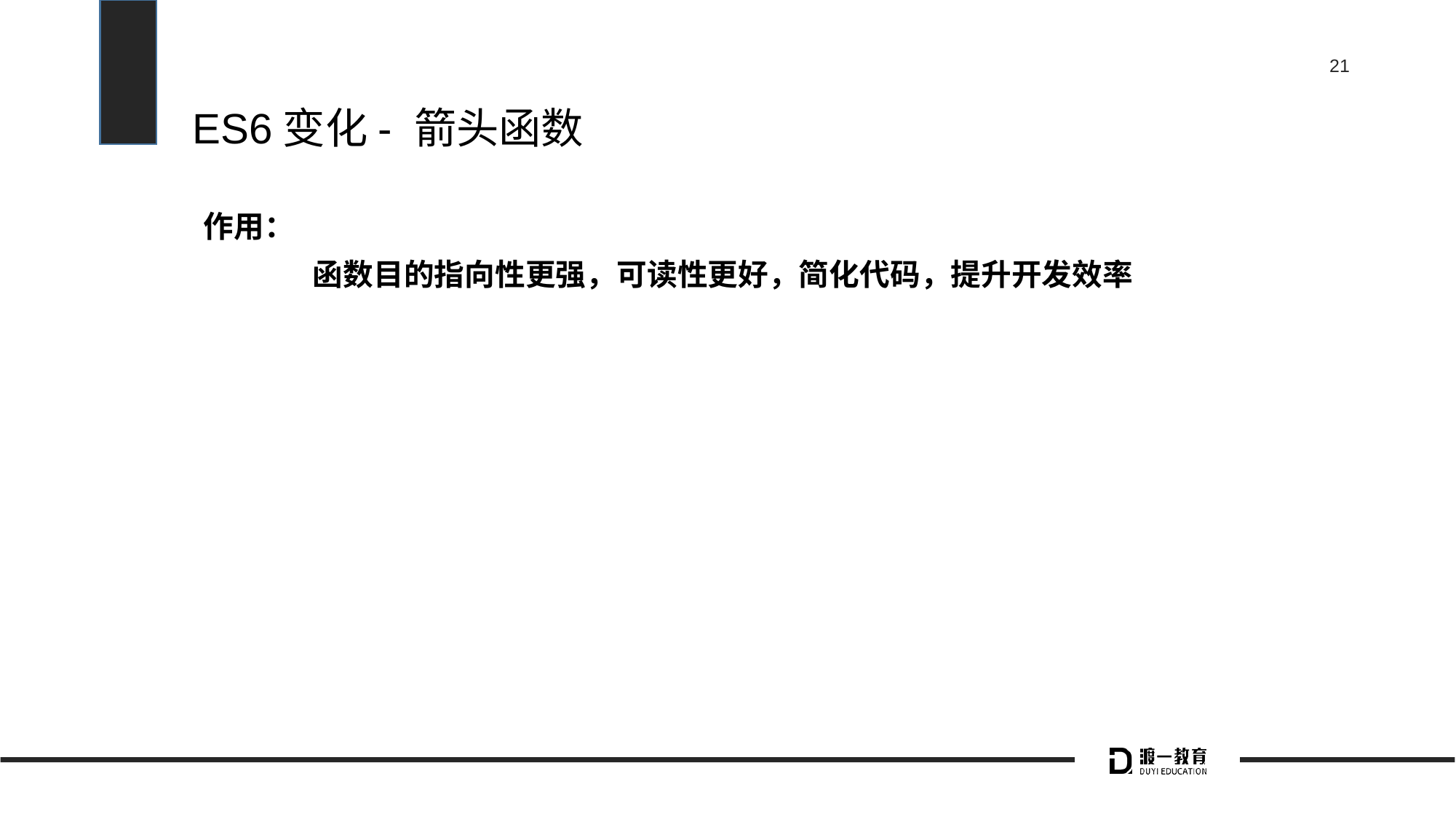

# ES6变化- 箭头函数
作用：
	函数目的指向性更强，可读性更好，简化代码，提升开发效率